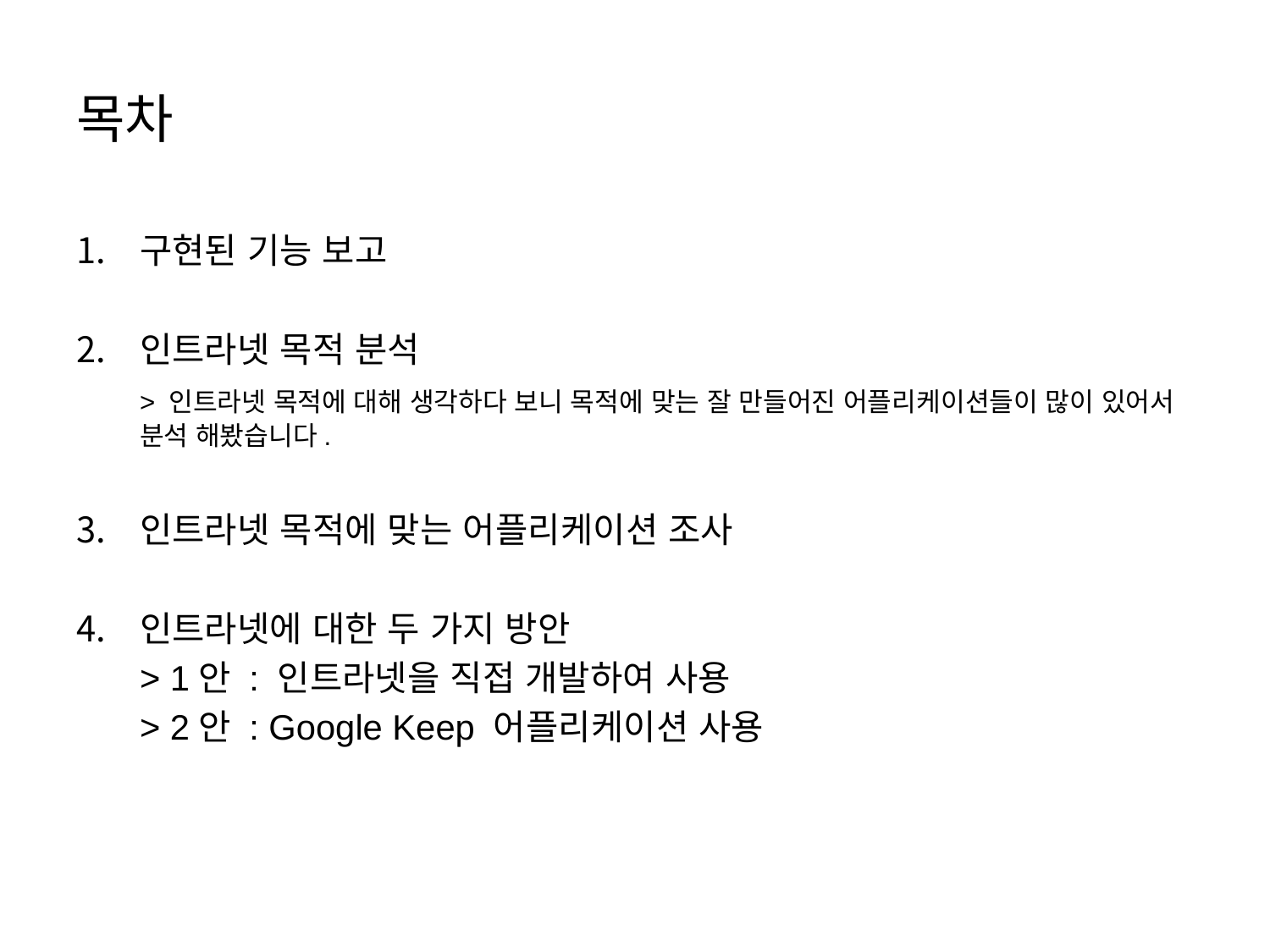

# 목차
구현된 기능 보고

인트라넷 목적 분석
	> 인트라넷 목적에 대해 생각하다 보니 목적에 맞는 잘 만들어진 어플리케이션들이 많이 있어서 분석 해봤습니다.

인트라넷 목적에 맞는 어플리케이션 조사

인트라넷에 대한 두 가지 방안
	> 1안 : 인트라넷을 직접 개발하여 사용
	> 2안 : Google Keep 어플리케이션 사용